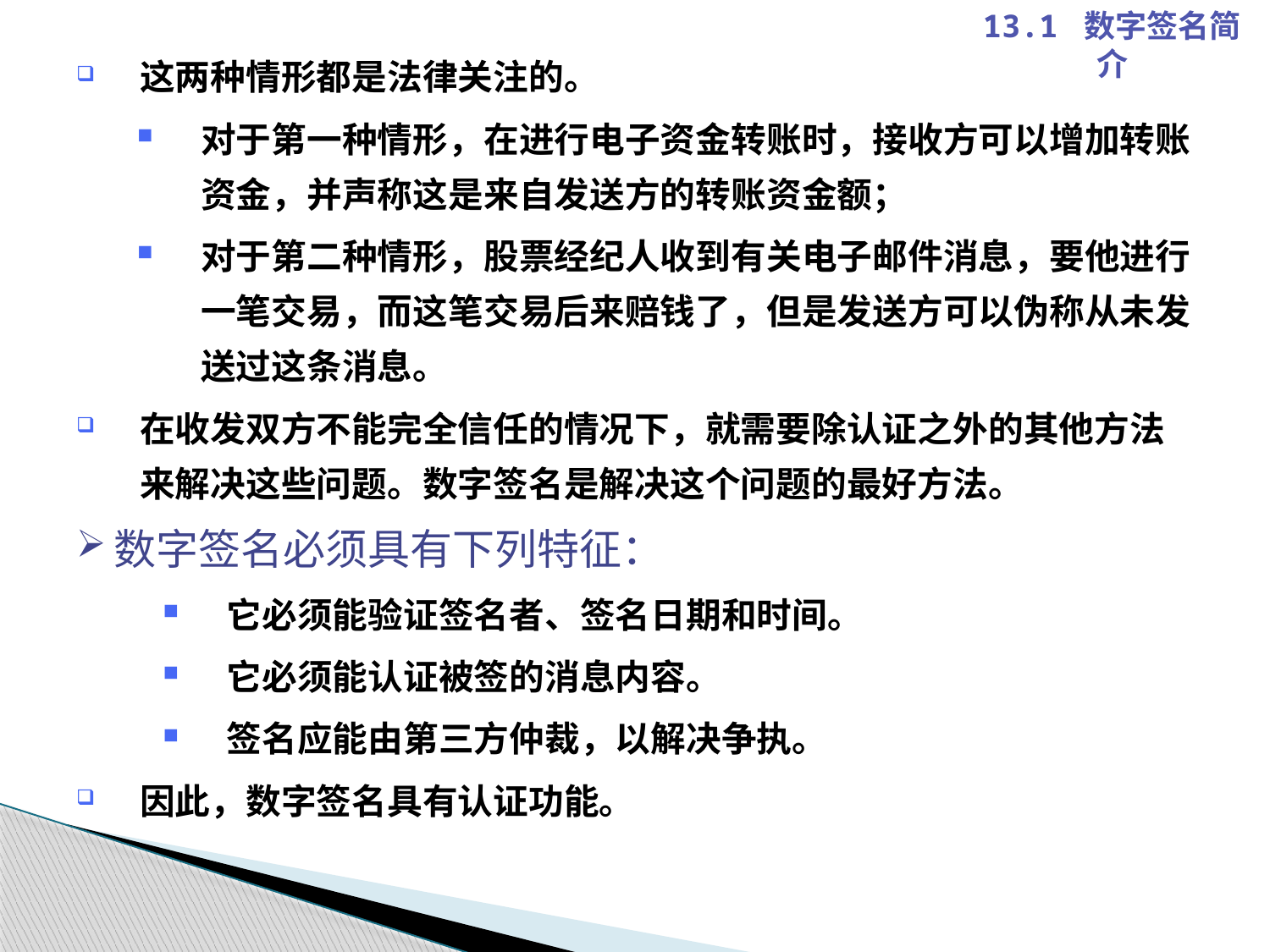

13.1 数字签名简介
这两种情形都是法律关注的。
对于第一种情形，在进行电子资金转账时，接收方可以增加转账资金，并声称这是来自发送方的转账资金额；
对于第二种情形，股票经纪人收到有关电子邮件消息，要他进行一笔交易，而这笔交易后来赔钱了，但是发送方可以伪称从未发送过这条消息。
在收发双方不能完全信任的情况下，就需要除认证之外的其他方法来解决这些问题。数字签名是解决这个问题的最好方法。
数字签名必须具有下列特征：
它必须能验证签名者、签名日期和时间。
它必须能认证被签的消息内容。
签名应能由第三方仲裁，以解决争执。
因此，数字签名具有认证功能。